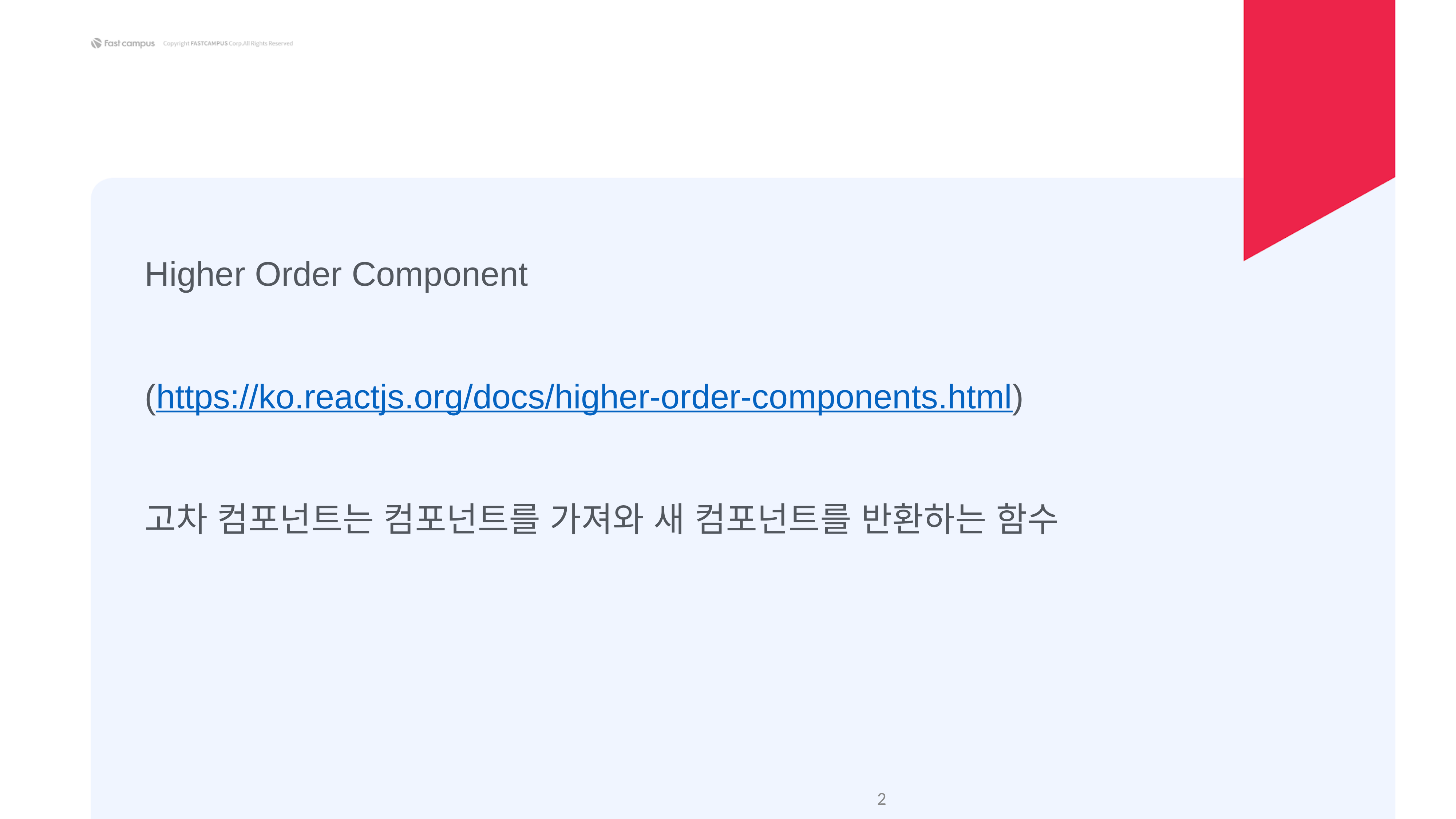

Higher Order Component

(https://ko.reactjs.org/docs/higher-order-components.html)

고차 컴포넌트는 컴포넌트를 가져와 새 컴포넌트를 반환하는 함수
2